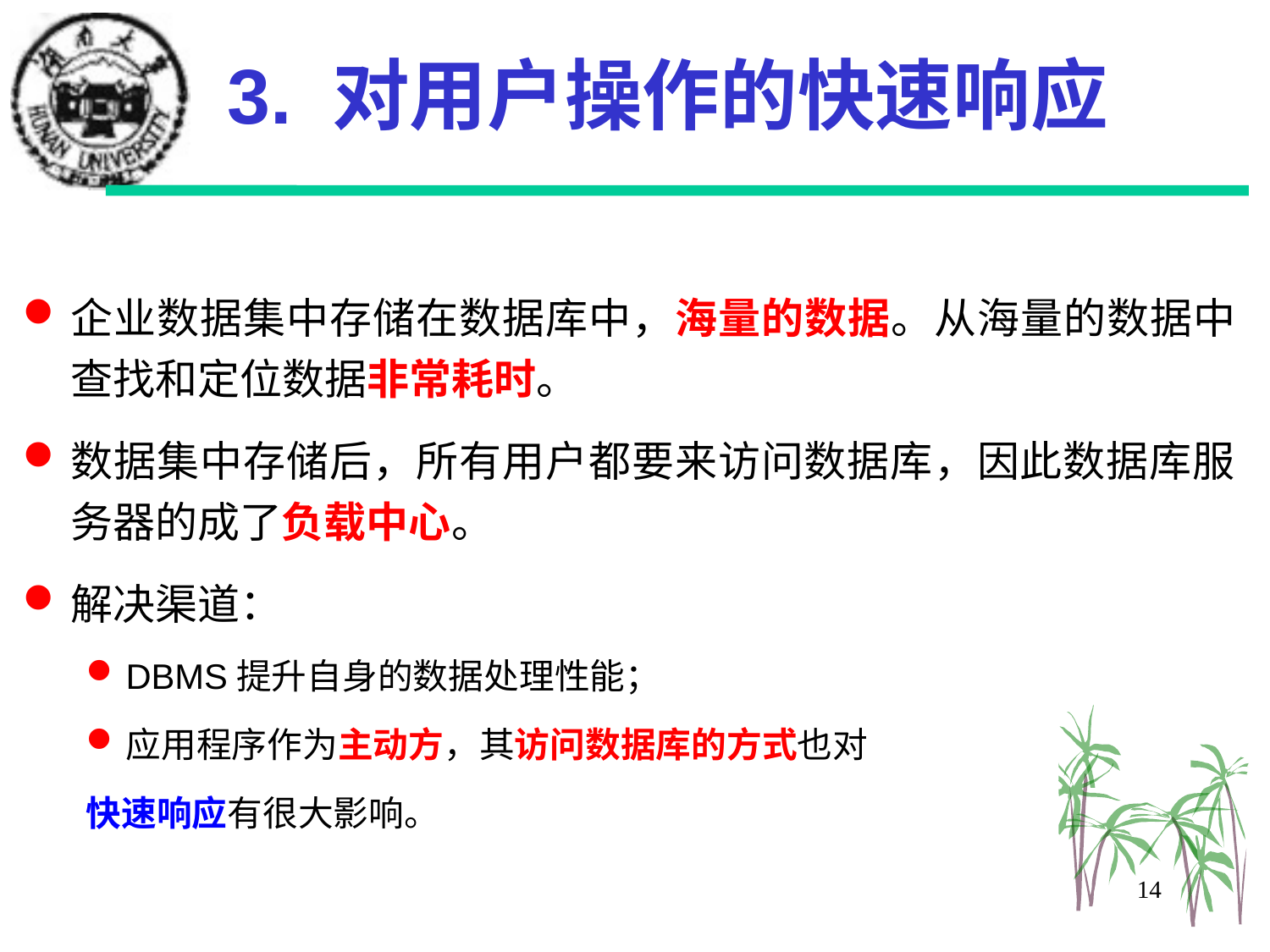

# 3. 对用户操作的快速响应
企业数据集中存储在数据库中，海量的数据。从海量的数据中查找和定位数据非常耗时。
数据集中存储后，所有用户都要来访问数据库，因此数据库服务器的成了负载中心。
解决渠道：
DBMS提升自身的数据处理性能；
应用程序作为主动方，其访问数据库的方式也对
快速响应有很大影响。
14